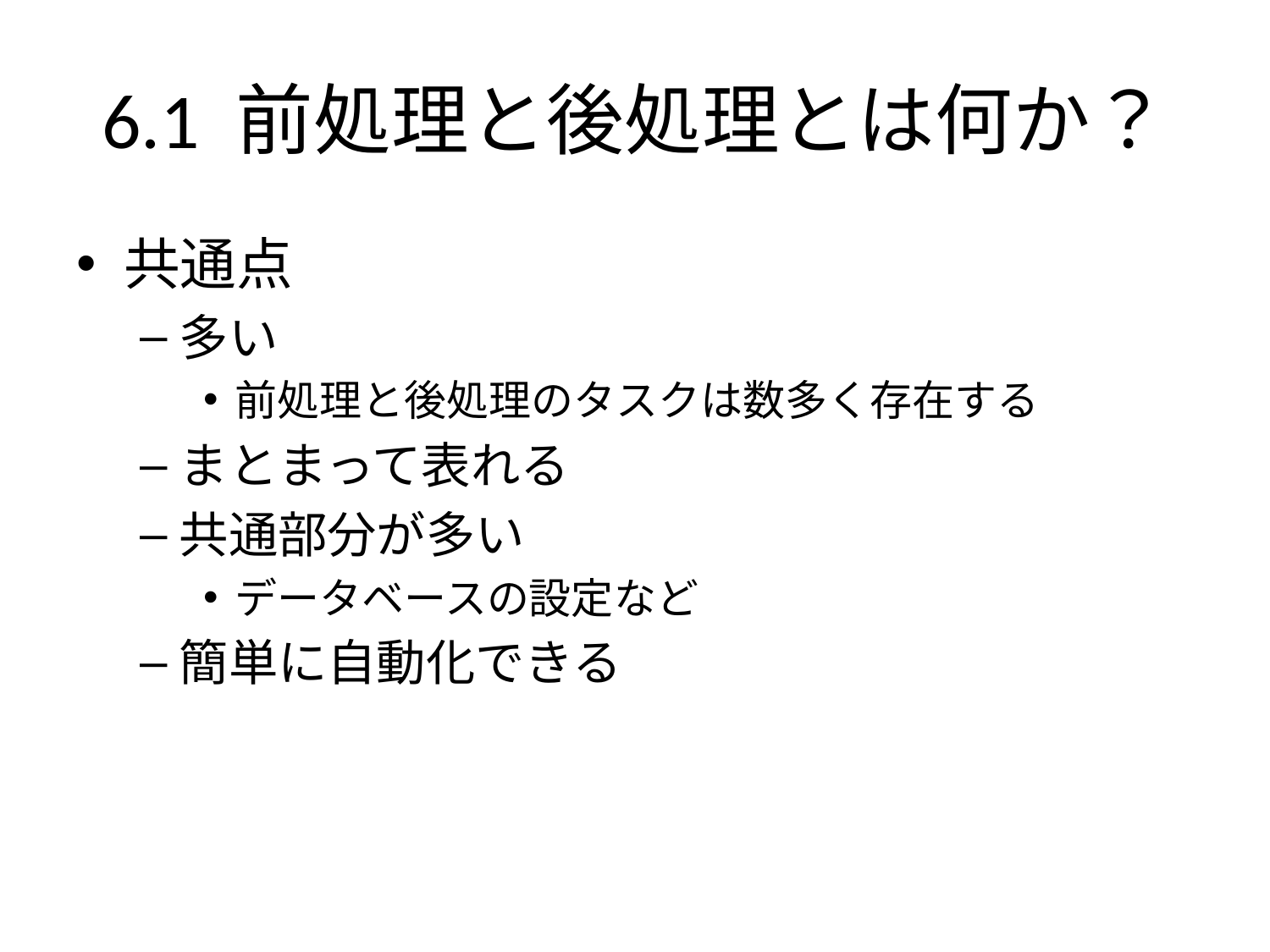

# 6.1 前処理と後処理とは何か？
共通点
多い
前処理と後処理のタスクは数多く存在する
まとまって表れる
共通部分が多い
データベースの設定など
簡単に自動化できる